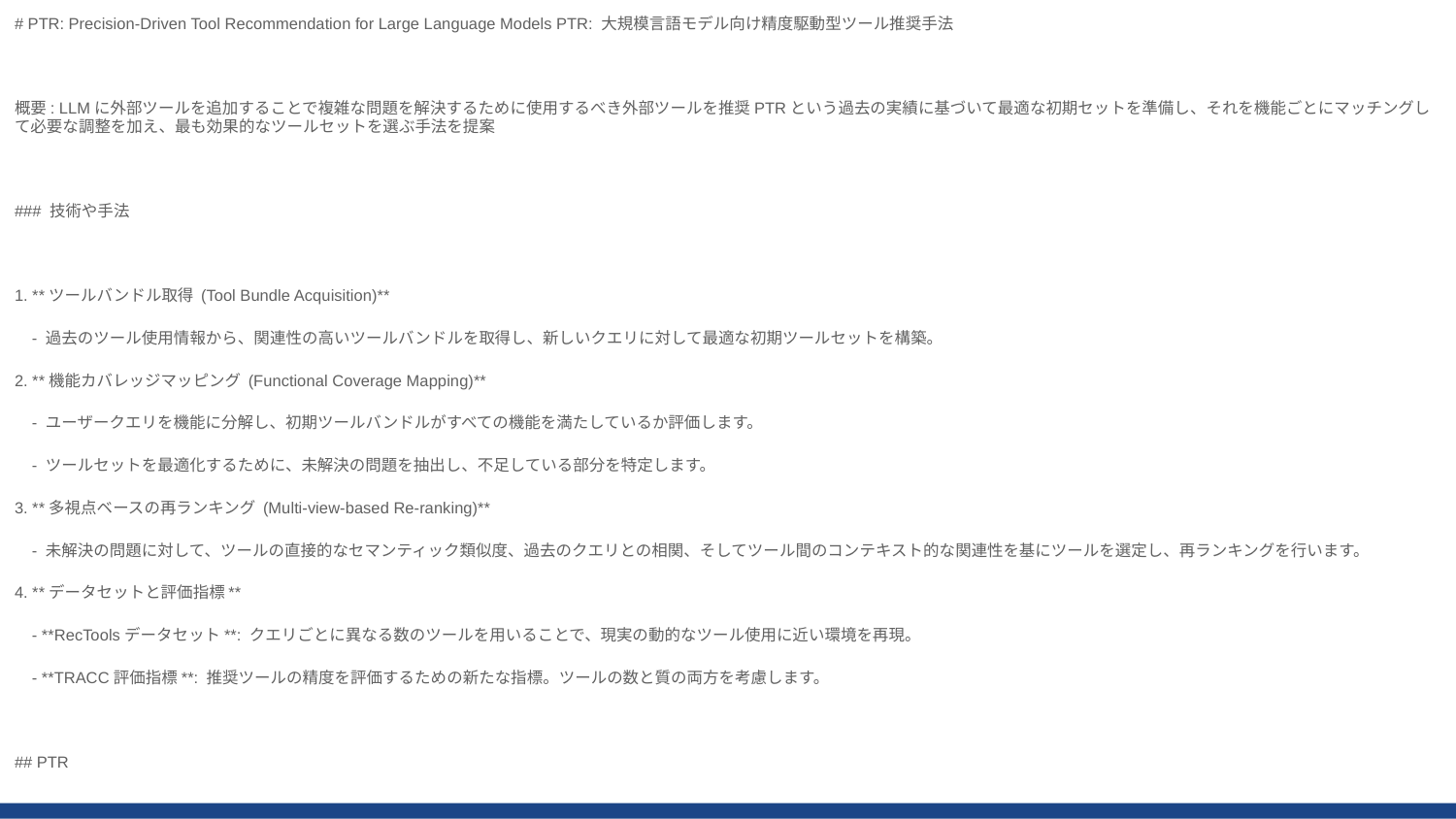

# PTR: Precision-Driven Tool Recommendation for Large Language Models PTR: 大規模言語モデル向け精度駆動型ツール推奨手法

概要: LLMに外部ツールを追加することで複雑な問題を解決するために使用するべき外部ツールを推奨PTRという過去の実績に基づいて最適な初期セットを準備し、それを機能ごとにマッチングして必要な調整を加え、最も効果的なツールセットを選ぶ手法を提案

### 技術や手法

1. **ツールバンドル取得 (Tool Bundle Acquisition)**
    - 過去のツール使用情報から、関連性の高いツールバンドルを取得し、新しいクエリに対して最適な初期ツールセットを構築。
2. **機能カバレッジマッピング (Functional Coverage Mapping)**
    - ユーザークエリを機能に分解し、初期ツールバンドルがすべての機能を満たしているか評価します。
    - ツールセットを最適化するために、未解決の問題を抽出し、不足している部分を特定します。
3. **多視点ベースの再ランキング (Multi-view-based Re-ranking)**
    - 未解決の問題に対して、ツールの直接的なセマンティック類似度、過去のクエリとの相関、そしてツール間のコンテキスト的な関連性を基にツールを選定し、再ランキングを行います。
4. **データセットと評価指標**
    - **RecToolsデータセット**: クエリごとに異なる数のツールを用いることで、現実の動的なツール使用に近い環境を再現。
    - **TRACC評価指標**: 推奨ツールの精度を評価するための新たな指標。ツールの数と質の両方を考慮します。

## PTR

### 1. ツールバンドル取得（Tool Bundle Acquisition）

最初に行うのは、**過去のクエリとそれに対応するツール使用履歴を基に、初期ツールセットを取得する**ことです。

- **取得する情報**：
    - LLMが過去にどのようなクエリに対して、どのツールを使ったかという履歴です。例えば、「過去に似たような質問が来たとき、どのツールが役立ったか」を記録した情報が使われます。
    - これを利用することで、**過去に有効だったツールの組み合わせ（ツールバンドル）**を見つけ出し、現在のクエリに対してもまずその組み合わせを使ってみる、というアイデアです。
- **なぜこれを行うのか**：
    - この段階で、効率よく関連するツールを事前にまとめて候補として挙げておくことで、次のプロセスを円滑に進めることができます。

### 2. 機能カバレッジマッピング（Functional Coverage Mapping）

次に行うのが、取得したツールセットとユーザークエリを比較して、クエリが求める機能に合っているかどうかを評価するプロセスです。

- **具体的なマッピングの手順**：
    1. **クエリを機能に分解**：まず、ユーザークエリをいくつかの具体的なタスクや機能に分解します。例えば、「データの読み込み」「データのクレンジング」「結果の可視化」といった具合です。
    2. **ツールと機能の対応付け**：次に、初期ツールセットの各ツールが、クエリ内のどの機能に対応できるかを確認します。この過程で「どのツールがどの機能をサポートできるか」を明確にします。
    3. **完全性の評価**：その後、現在のツールセットで全ての機能がカバーされているかを評価します。
        - もしすべての機能をカバーできるならば、そのツールセットはそのまま使えます。
        - 一部の機能がカバーされていない場合や、無駄なツールが含まれている場合は、セットの最適化を行います（無駄なツールの削除、不足部分の特定など）。
- **なぜこれを行うのか**：
    - クエリが要求する全ての機能を満たせているか確認し、不足や過剰を減らすことで、無駄なツール使用を避け、必要最小限の効果的なツールセットに絞り込むためです。

### 3. 多視点ベースでの再ランキング（Multi-view-based Re-ranking）

最後に行うのが、**最適なツールセットをより精度高く推奨するための調整**です。

- **再ランキングの具体的なプロセス**：
    1. **未解決の問題に対するツール選定**：機能カバレッジマッピングの段階で見つかった「カバーされていない機能」について、追加で必要なツールを見つけます。
    2. **多視点ベースでのツールの選定**：
        - **直接的なセマンティックマッチング**：未解決の問題とツールのセマンティクスを比較して、最も関連性が高いツールを選びます。
        - **過去のクエリの相関**：過去に似たクエリで使われたツールも考慮し、その有効性を参考にします。
        - **コンテキストツールの拡張**：特定のツールと関連性が高い他のツールも追加候補として考慮します。
    3. **最適なツールを選定**：これらの観点から、必要なツールを選んで最終的な推奨ツールセットを決定します。
- **なぜこれを行うのか**：
    - 未解決の機能に対して、適切なツールを追加し、最終的なツールセットの精度を高めることで、LLMのタスク処理能力を最大化するためです。

### まとめ

このPTRのプロセスは、単に「たくさんのツールから適当に選ぶ」のではなく、**過去の実績に基づいて最適な初期セットを準備し、それを機能ごとにマッチングして必要な調整を加え、最も効果的なツールセットを選ぶ**という流れです。これによって、LLMが効果的に問題を解決できるようにすることを目指しています。

何か特に気になる部分やもう少し深堀りしたい点があれば教えてください。

## TRACC（Tool Recommendation Accuracy）

### 1. TRACCの目的

通常の評価指標（例えばRecallやNDCG）はツール推奨タスクに対して一部の課題をカバーするだけで、ツールの推奨精度を十分に評価することができません。具体的には、次のような課題があります：

- **質の問題**：推奨ツールセットがクエリに対して最も適切であるか。
- **量の問題**：推奨ツールセットのツール数が適切であるか。

TRACCは、これらの問題を解決するために、**ツールの数と質の両方に焦点を当てた評価指標**を導入し、推奨ツールセットの質・量両方の適合度を測定します。

### 2. TRACCの数式

TRACC評価指標は次の式で定義されます：

TRACC=(1−∣A∪B∣1⋅∣n2−n1∣)⋅ACC

この式の各項について順に説明します。

- **A**:

    推奨すべき**基準となる正解ツールセット（Ground-Truth Tool Set）**を表します。このツールセットは、クエリに対して適切であると評価されているツールの集合です。

- **B**:

    実際に**推奨されたツールセット（Recommended Tool Set）**を表します。このセットがどれほど正解ツールセットに近いかを評価するのがTRACCの目的です。

- **n_1 と n_2**:

    それぞれ、ツールセット A と B の**要素数**（つまりツールの数）を示します。

    - n_1 は、正解ツールセットのツール数。
    - n_2 は、推奨ツールセットのツール数です。
- **∣A∪B∣**:

    正解ツールセットと推奨ツールセットの**和集合の要素数**を表します。つまり、**どちらか一方に含まれるすべてのツールの数**です。

- **∣A∩B∣**:

    **共通しているツールの数**を表します。つまり、正解ツールセットと推奨ツールセットの両方に含まれているツールの数です。

- **ACC**:

    ACC = \frac{|A \cap B|}{n_1}ACCと定義されており、正解ツールセットと推奨ツールセットの間で、**どれだけ一致しているか**を測るための指標です。これは「正解ツールセットの中で推奨ツールセットがどれだけ含まれているか」を示しています。

### 3. 各項の意味と全体の計算プロセス

TRACCは、以下の3つの観点から評価を行います。

### 3.1 ツール数の精度評価

- 式の中で \left( 1 - \frac{1}{|A \cup B|} \cdot |n_2 - n_1| \right)は、**推奨ツールセットと正解ツールセットのツール数の違い**をペナルティとして評価しています。
- |n_2 - n_1| はツール数の差を表し、**推奨ツール数が多すぎたり少なすぎたりすると評価が低くなる**ようになっています。
- このペナルティ項は ∣A∪B∣ で正規化されているので、ツール数の違いが大きいほどTRACC全体のスコアが下がる仕組みになっています。

### 3.2 ツールの質の精度評価

- ACC項は、**ツールセットの質**を測るものです。正解ツールセット内のツールが推奨ツールセットにどれだけ含まれているかを割合で評価しています。
- ACCが高いということは、**正確にクエリに対して必要なツールが推奨されている**ことを意味します。

### 3.3 TRACC全体の計算

- TRACCは、ツール数の正確さ（量）とツールの質（質）の両方を組み合わせて計算されます。
- ペナルティ項が1に近い（ツール数がほぼ一致している）場合、ACCの値がそのままTRACCのスコアに寄与します。
- 逆にツール数が大きく異なる場合は、ペナルティが強くかかり、TRACC全体のスコアが低くなります。

### 4. TRACCの特徴と利点

- **ツール数と質の両方を考慮**：他の一般的な評価指標（例えばRecallやNDCG）は通常、質（ツールがどれだけ正しいか）にのみ焦点を当てており、ツール数の精度については評価できません。一方、TRACCは**正確なツールの数とそれらの質**を同時に評価できる点が特徴です。
- **現実的なシナリオに即した評価**：実際の使用ケースでは、推奨するツールの数が多すぎても少なすぎても問題です。TRACCは、こうした量の過不足を考慮することで、**実際の問題解決に役立つ適切なツールセット**を推奨する能力を評価します。

### 5. TRACCの適用例

TRACCは、ツール推奨タスクにおいて以下のようなシナリオで特に有効です：

- LLMが複数のツールを使用して問題を解決する必要がある場合、正確な数のツールと適切な質を持つツールを推奨することが非常に重要です。この指標を用いることで、実際の問題解決において有用なツールセットの提供能力を客観的に評価できます。

### まとめ

TRACCは、単にツールをたくさん推奨するだけではなく、適切な数と正確なツールを提供できるかを評価するための指標です。そのため、質・量の両方に焦点を当てることで、LLMsがより効率的かつ精度高くタスクを遂行できるよう支援します。この評価指標により、ツール推奨の精度をより現実に即した形で判断することが可能になります。